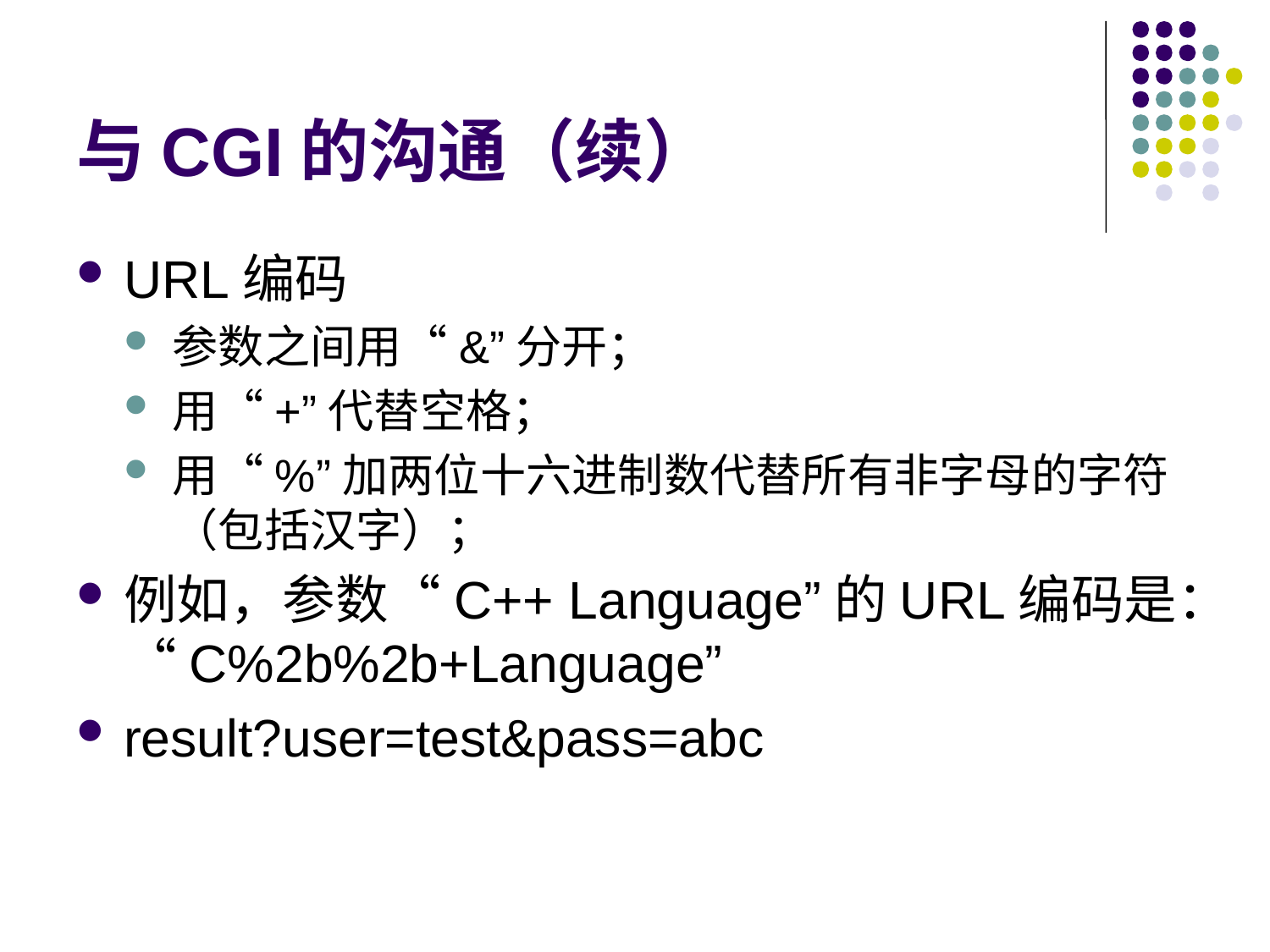

# 与CGI的沟通（续）
URL编码
参数之间用“&”分开；
用“+”代替空格；
用“%”加两位十六进制数代替所有非字母的字符（包括汉字）；
例如，参数“C++ Language”的URL编码是：“C%2b%2b+Language”
result?user=test&pass=abc